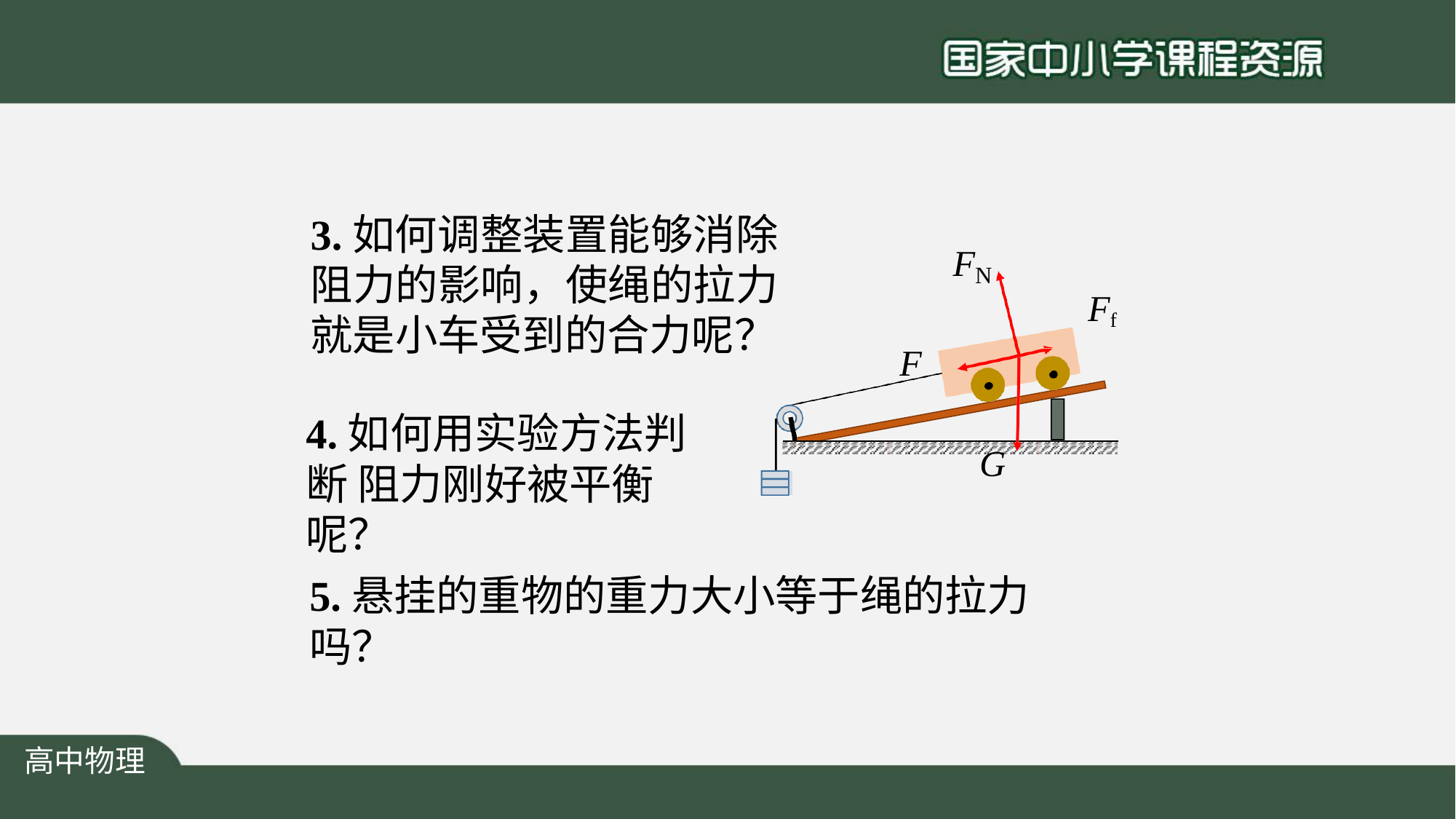

# 3.如何调整装置能够消除 阻力的影响，使绳的拉力 就是小车受到的合力呢？
F
N

Ff
F

4.如何用实验方法判断 阻力刚好被平衡呢？
G

5.悬挂的重物的重力大小等于绳的拉力吗？
高中物理